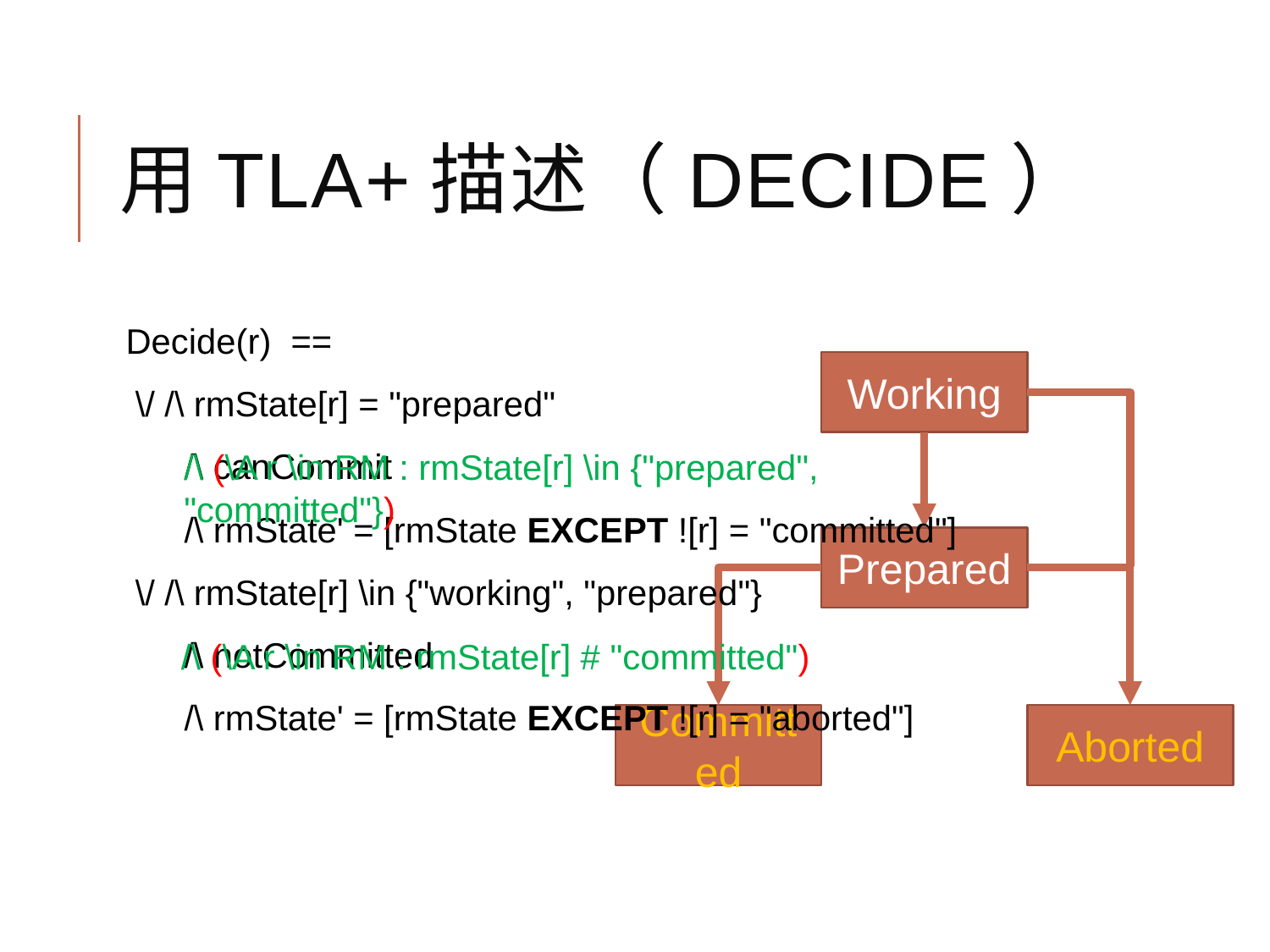

# 用TLA+描述（Decide）
Decide(r)  ==
 \/ /\ rmState[r] = "prepared"
      /\ canCommit
      /\ rmState' = [rmState EXCEPT ![r] = "committed"]
 \/ /\ rmState[r] \in {"working", "prepared"}
      /\ notCommitted
      /\ rmState' = [rmState EXCEPT ![r] = "aborted"]
Working
Prepared
Committed
Aborted
/\ (\A r \in RM : rmState[r] \in {"prepared", "committed"})
/\ (\A r \in RM : rmState[r] # "committed")